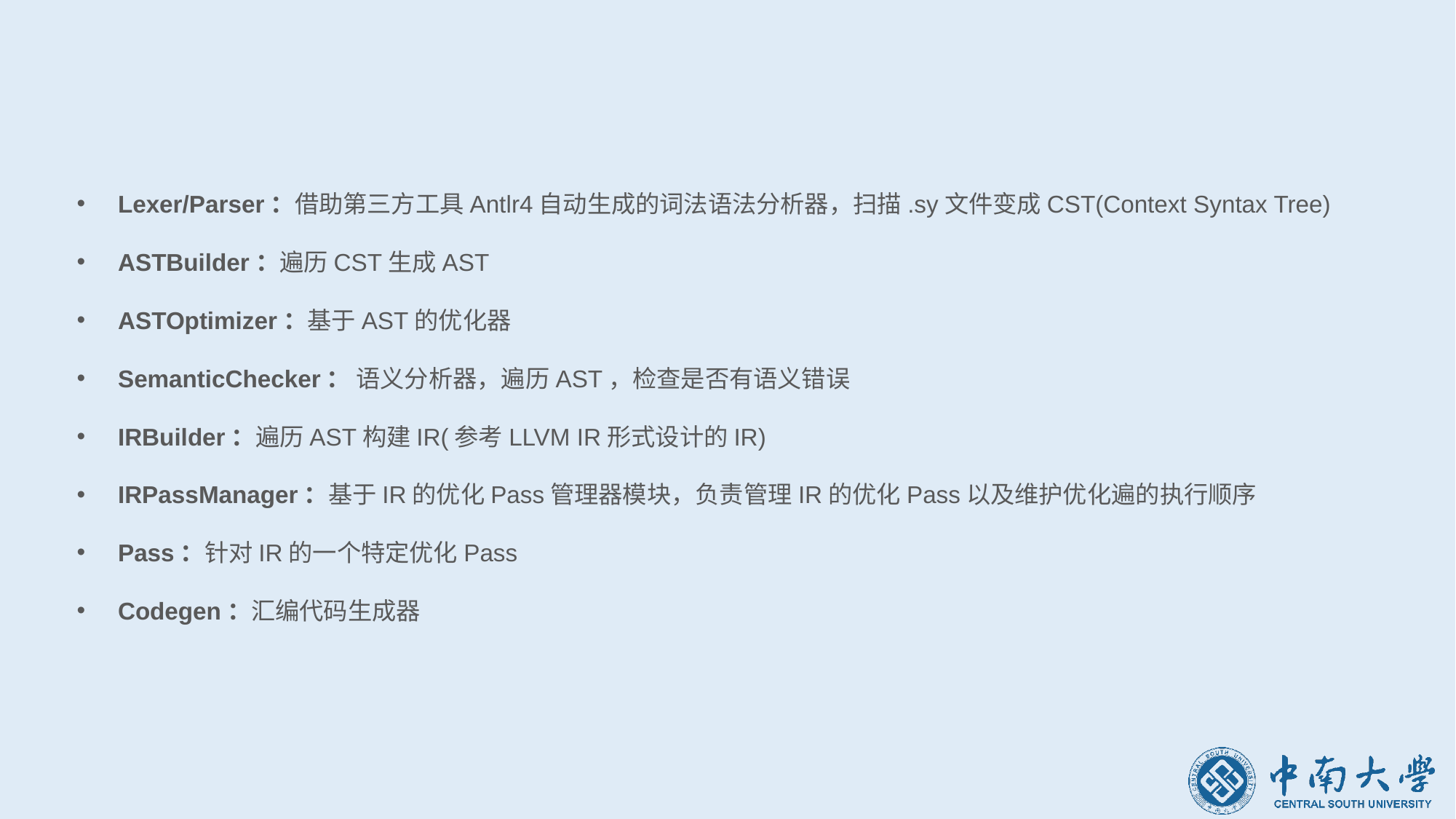

Lexer/Parser：借助第三方工具Antlr4自动生成的词法语法分析器，扫描.sy文件变成CST(Context Syntax Tree)

ASTBuilder：遍历CST生成AST

ASTOptimizer：基于AST的优化器

SemanticChecker： 语义分析器，遍历AST，检查是否有语义错误

IRBuilder：遍历AST构建IR(参考LLVM IR形式设计的IR)

IRPassManager：基于IR的优化Pass管理器模块，负责管理IR的优化Pass以及维护优化遍的执行顺序

Pass：针对IR的一个特定优化Pass

Codegen：汇编代码生成器